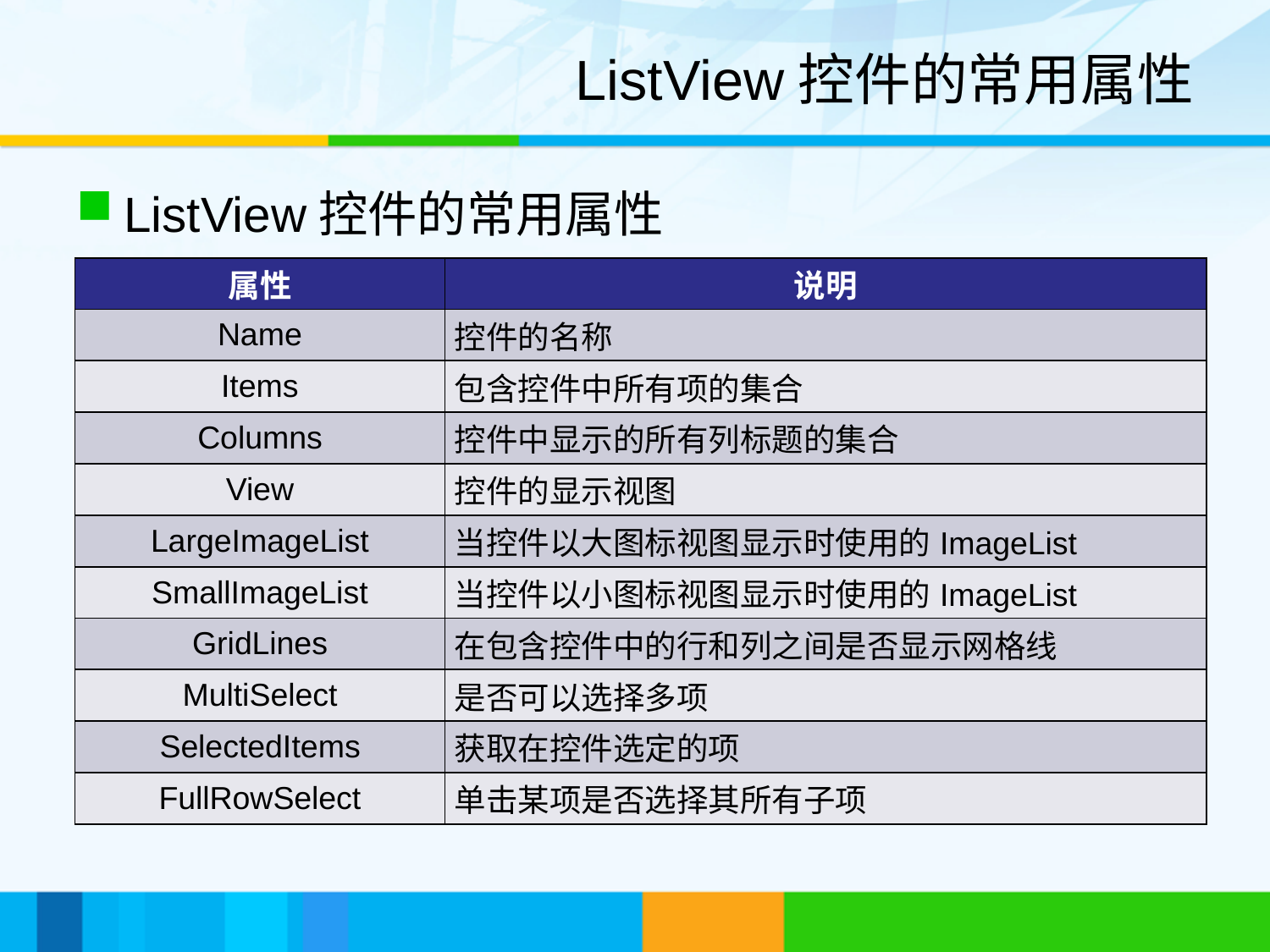

# ListView控件的常用属性
ListView控件的常用属性

| 属性 | 说明 |
| --- | --- |
| Name | 控件的名称 |
| Items | 包含控件中所有项的集合 |
| Columns | 控件中显示的所有列标题的集合 |
| View | 控件的显示视图 |
| LargeImageList | 当控件以大图标视图显示时使用的ImageList |
| SmallImageList | 当控件以小图标视图显示时使用的ImageList |
| GridLines | 在包含控件中的行和列之间是否显示网格线 |
| MultiSelect | 是否可以选择多项 |
| SelectedItems | 获取在控件选定的项 |
| FullRowSelect | 单击某项是否选择其所有子项 |